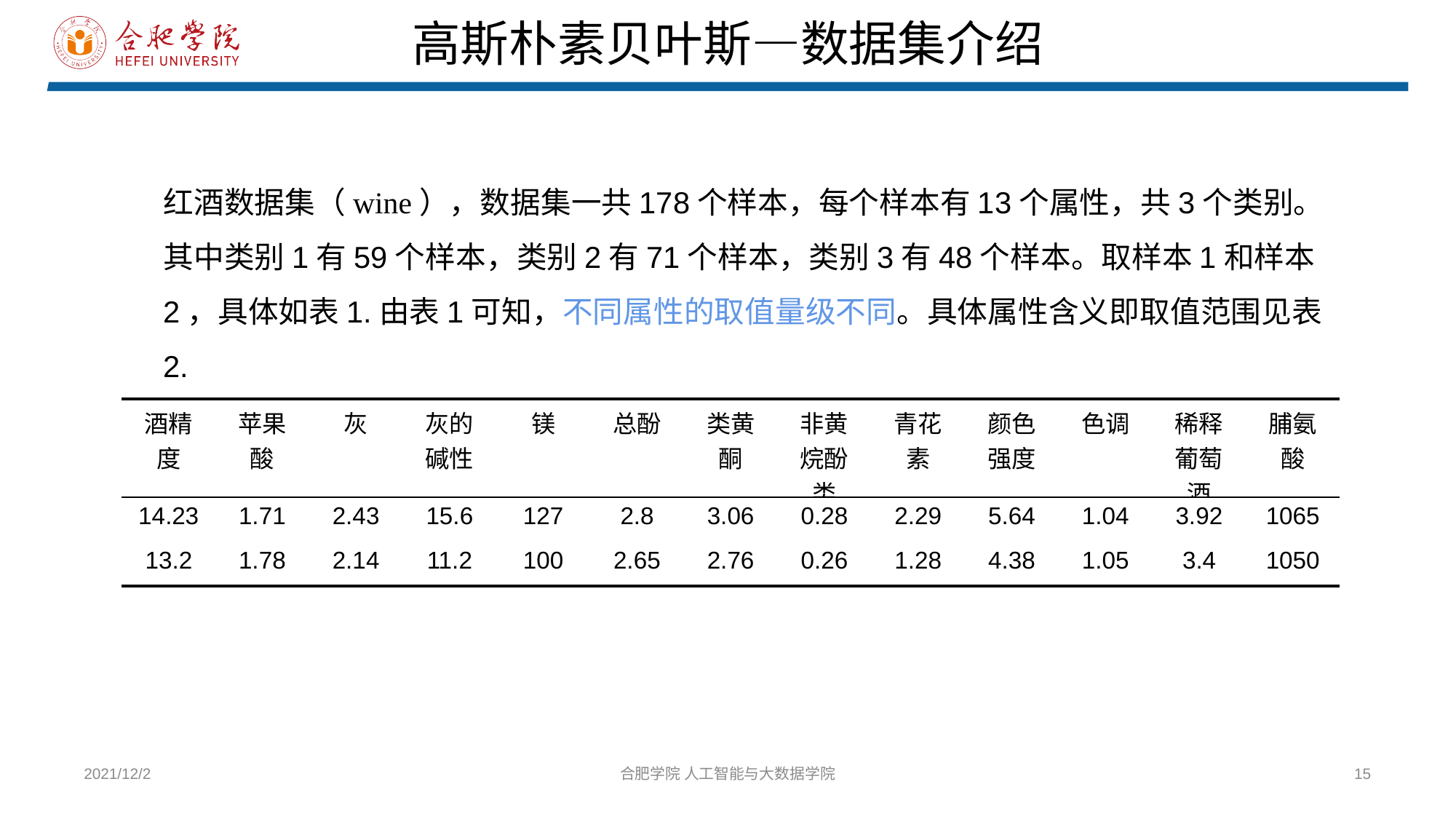

高斯朴素贝叶斯—数据集介绍
红酒数据集（wine），数据集一共178个样本，每个样本有13个属性，共3个类别。其中类别1有59个样本，类别2有71个样本，类别3有48个样本。取样本1和样本2，具体如表1.由表1可知，不同属性的取值量级不同。具体属性含义即取值范围见表2.
表1.红酒数据集样本1和样本2属性取值
| 酒精度 | 苹果酸 | 灰 | 灰的碱性 | 镁 | 总酚 | 类黄酮 | 非黄烷酚类 | 青花素 | 颜色强度 | 色调 | 稀释葡萄酒 | 脯氨酸 |
| --- | --- | --- | --- | --- | --- | --- | --- | --- | --- | --- | --- | --- |
| 14.23 | 1.71 | 2.43 | 15.6 | 127 | 2.8 | 3.06 | 0.28 | 2.29 | 5.64 | 1.04 | 3.92 | 1065 |
| 13.2 | 1.78 | 2.14 | 11.2 | 100 | 2.65 | 2.76 | 0.26 | 1.28 | 4.38 | 1.05 | 3.4 | 1050 |
2021/12/2
合肥学院 人工智能与大数据学院
15